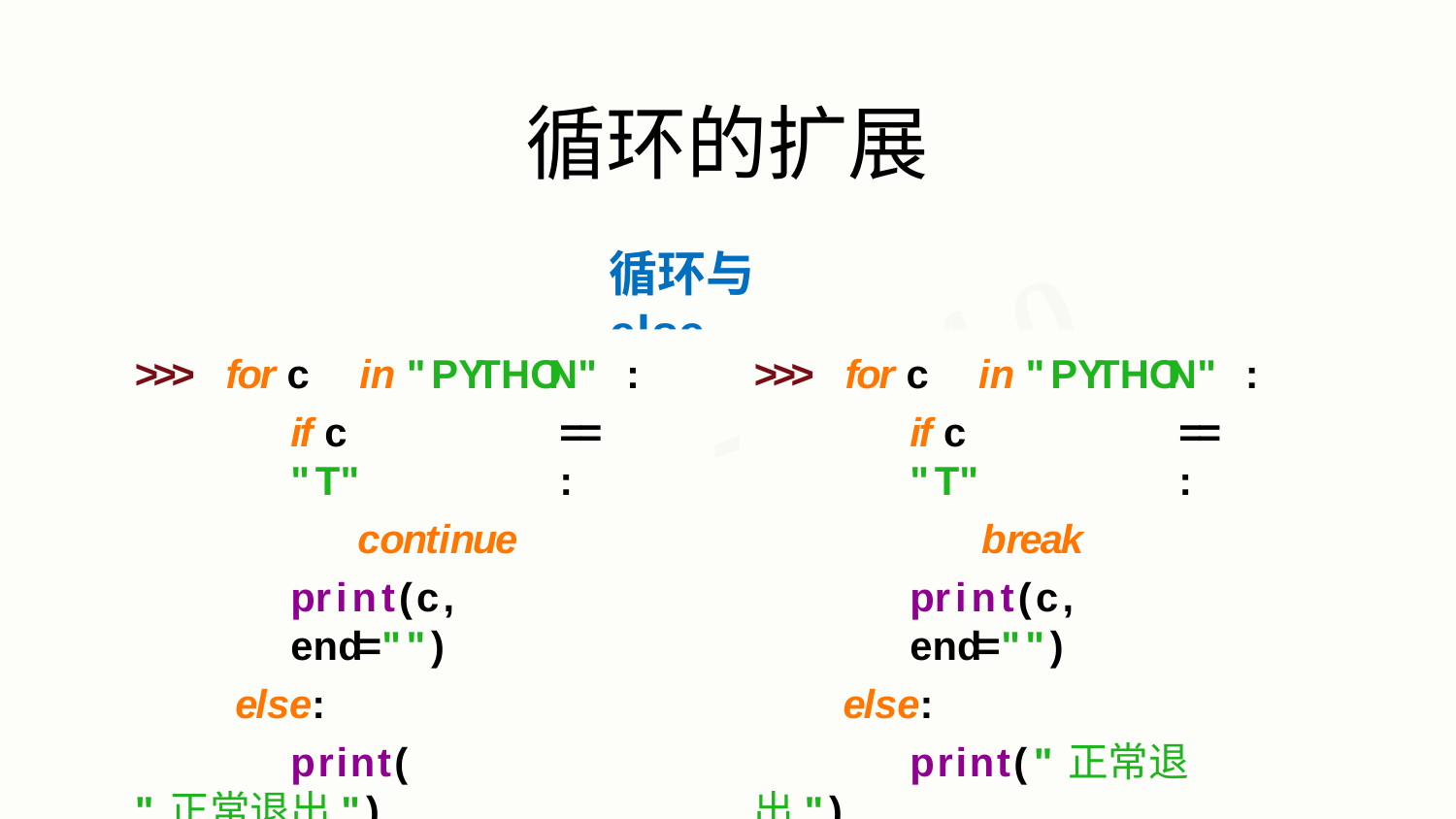

# 循环的扩展
循环与else

>>>	for c	in "PYTHON"	:
if c	==	"T"	:
continue
print(c,	end="")
else:
print("正常退出")
PYHON正常退出
>>>	for c	in "PYTHON"	:
if c	==	"T"	:
break
print(c,	end="")
else:
print("正常退出")
PY